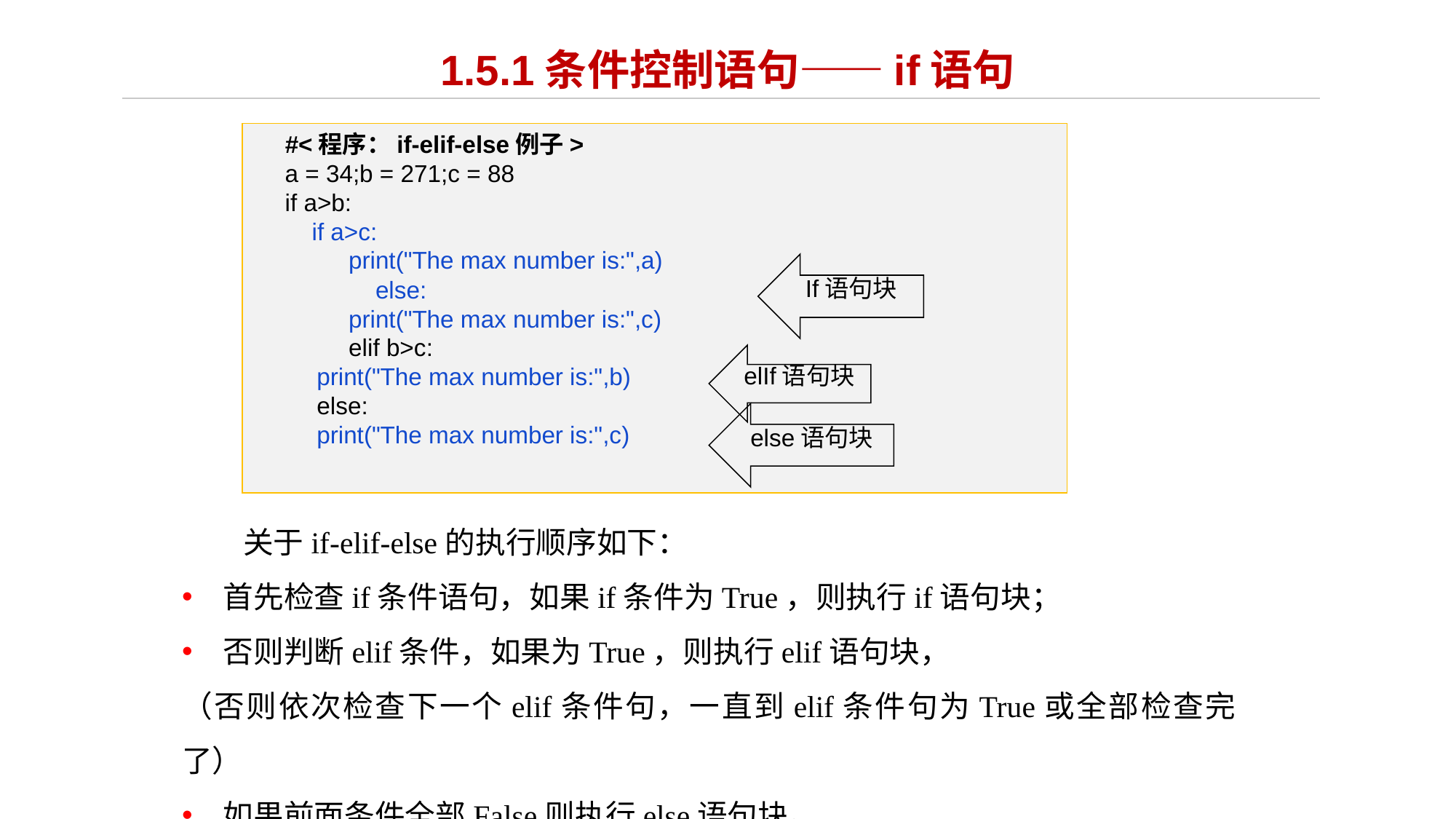

# 1.5.1条件控制语句——if语句
#<程序：if-elif-else例子>
a = 34;b = 271;c = 88
if a>b:
    if a>c:
print("The max number is:",a)
    else:
print("The max number is:",c)
elif b>c:
print("The max number is:",b)
else:
print("The max number is:",c)

If语句块

elIf语句块
else语句块
        关于if-elif-else的执行顺序如下：
首先检查if条件语句，如果if条件为True，则执行if语句块；
否则判断elif条件，如果为True，则执行elif语句块，
（否则依次检查下一个elif条件句，一直到elif条件句为True或全部检查完了）
如果前面条件全部False则执行else语句块。